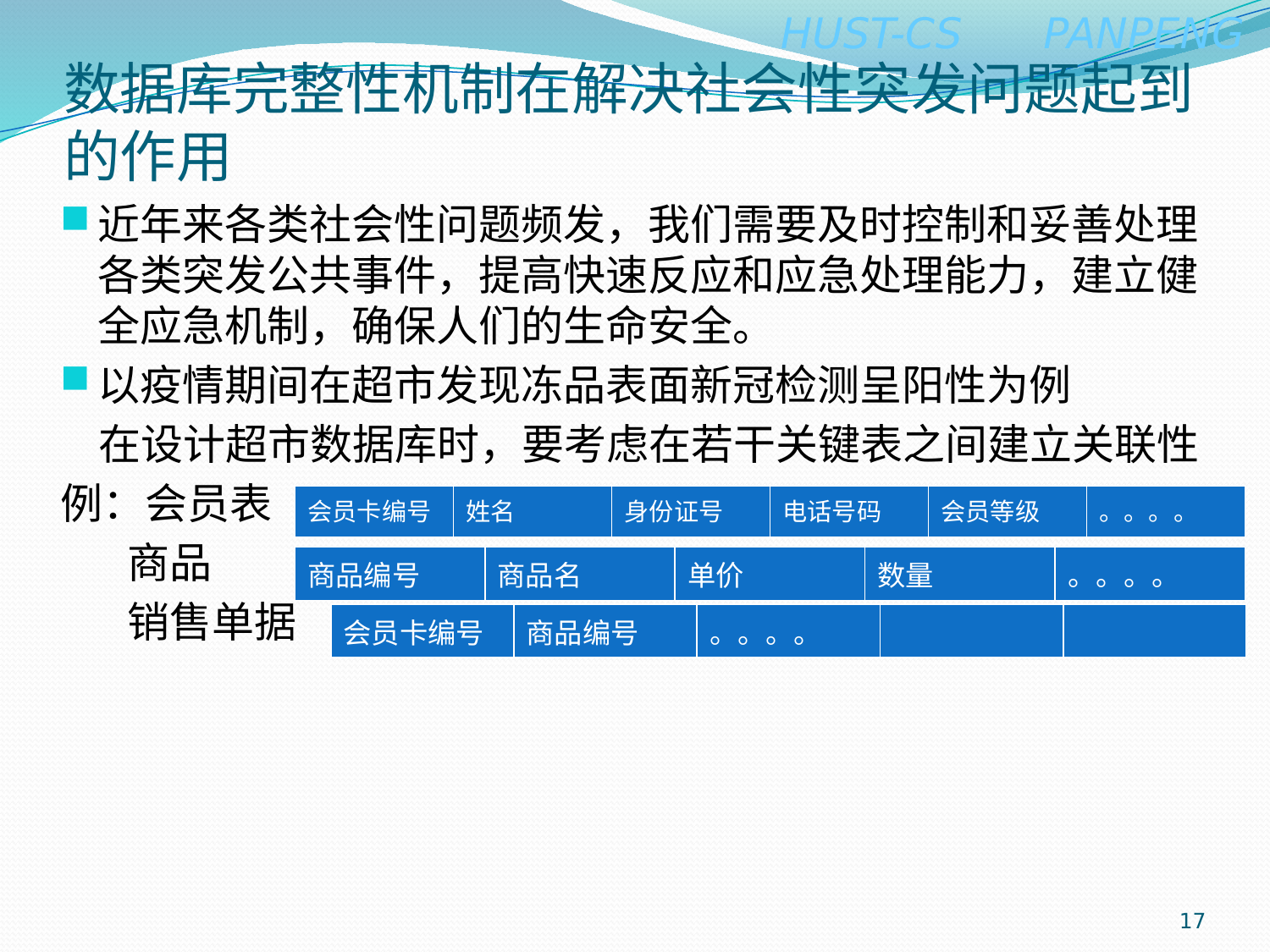

# 数据库完整性机制在解决社会性突发问题起到的作用
近年来各类社会性问题频发，我们需要及时控制和妥善处理各类突发公共事件，提高快速反应和应急处理能力，建立健全应急机制，确保人们的生命安全。
以疫情期间在超市发现冻品表面新冠检测呈阳性为例
   在设计超市数据库时，要考虑在若干关键表之间建立关联性
例：会员表
      商品
      销售单据

| 会员卡编号 | 姓名 | 身份证号 | 电话号码 | 会员等级 | 。。。。 |
| --- | --- | --- | --- | --- | --- |
| 商品编号 | 商品名 | 单价 | 数量 | 。。。。 |
| --- | --- | --- | --- | --- |
| 会员卡编号 | 商品编号 | 。。。。 |  |  |
| --- | --- | --- | --- | --- |
17